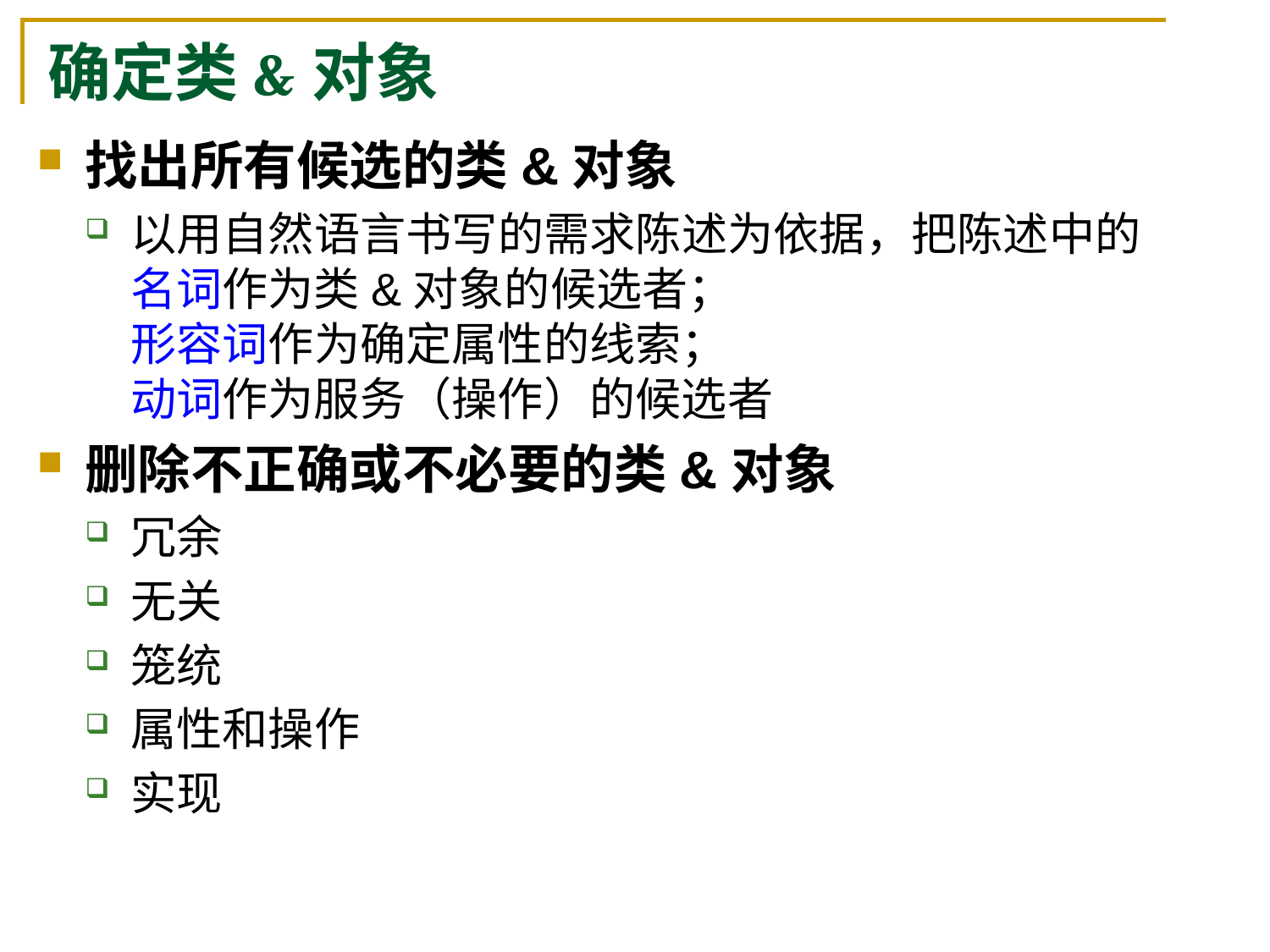

# 确定类&对象
找出所有候选的类&对象
以用自然语言书写的需求陈述为依据，把陈述中的
名词作为类&对象的候选者；
形容词作为确定属性的线索；
动词作为服务（操作）的候选者
删除不正确或不必要的类&对象
冗余
无关
笼统
属性和操作
实现